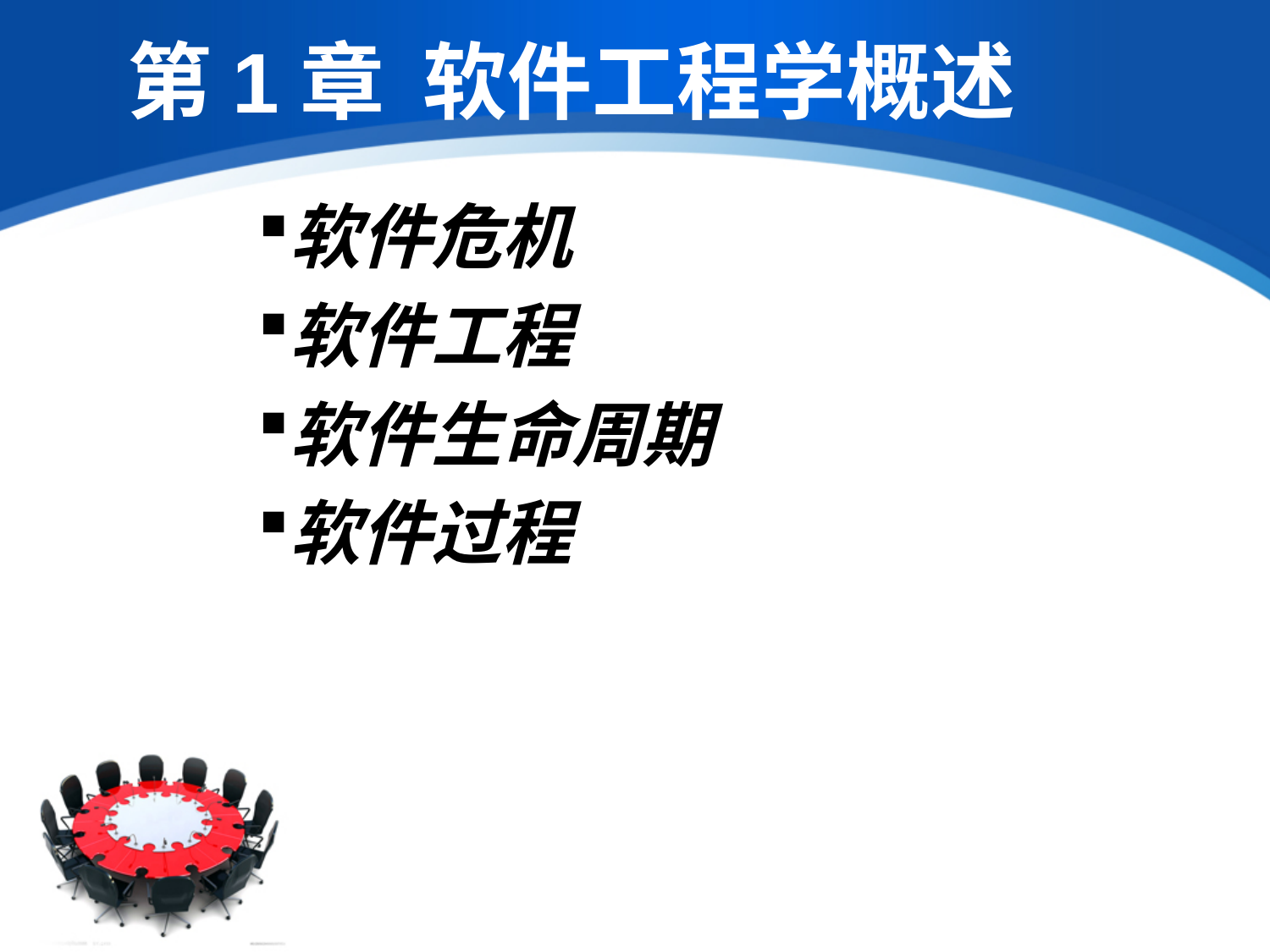

# 第1章  软件工程学概述
软件危机
软件工程
软件生命周期
软件过程